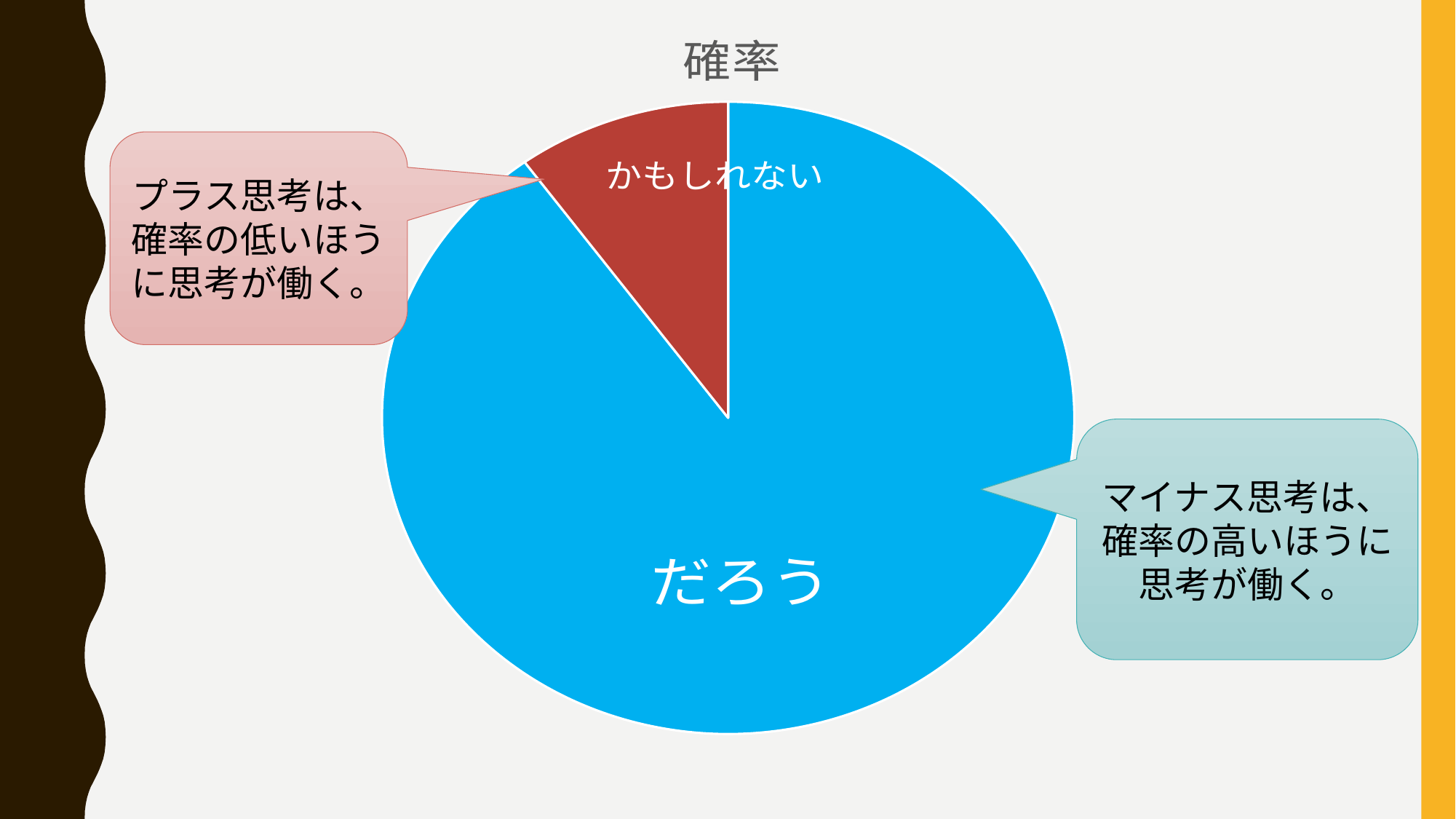

### Chart:

| Category | 確率 |
|---|---|
| だろう | 90.0 |
| かもしれない | 10.0 |
プラス思考は、確率の低いほうに思考が働く。
マイナス思考は、確率の高いほうに思考が働く。